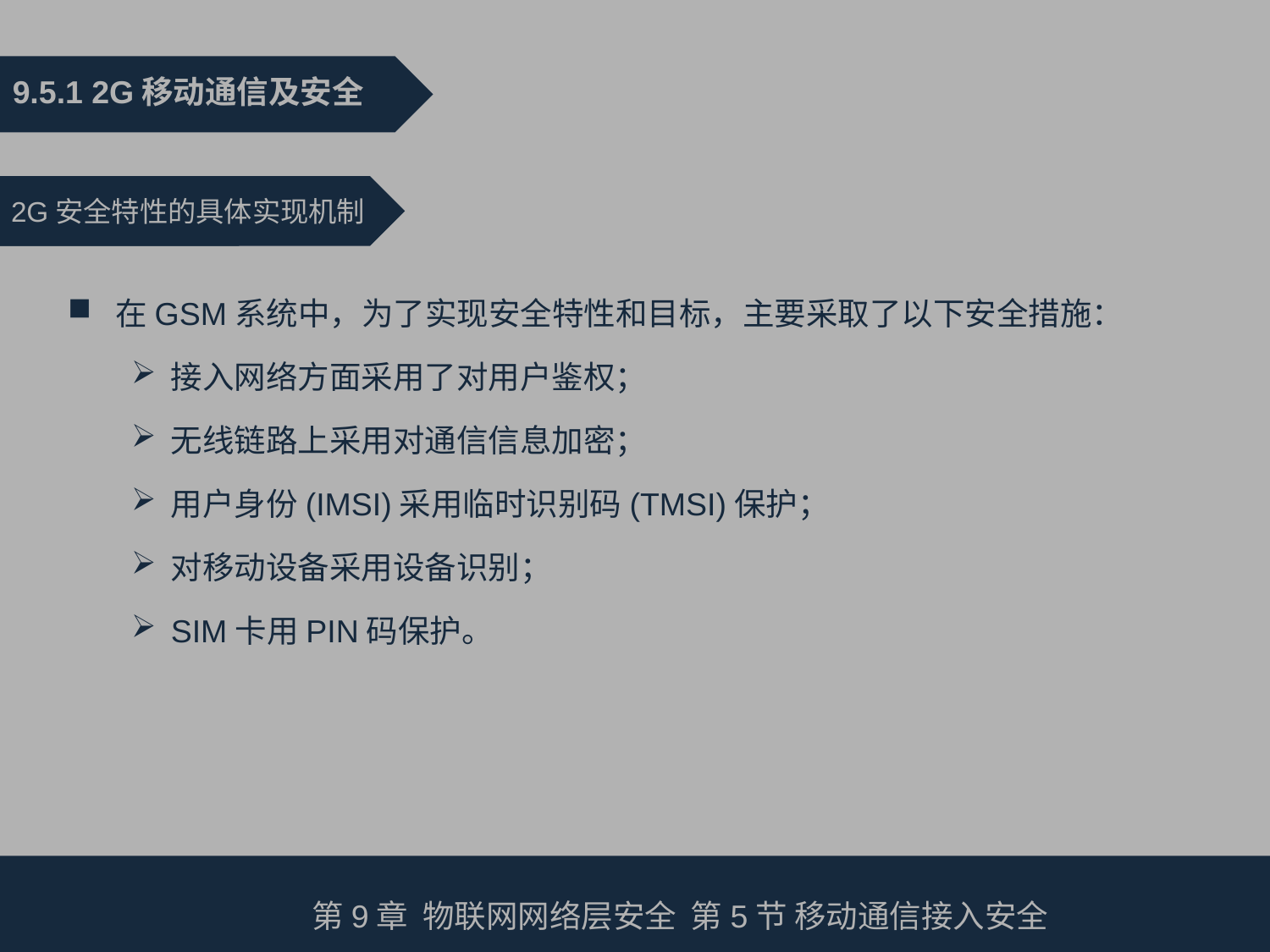

9.5.1 2G移动通信及安全
2G安全特性的具体实现机制
在GSM系统中，为了实现安全特性和目标，主要采取了以下安全措施：
接入网络方面采用了对用户鉴权；
无线链路上采用对通信信息加密；
用户身份(IMSI)采用临时识别码(TMSI)保护；
对移动设备采用设备识别；
SIM卡用PIN码保护。
第9章  物联网网络层安全  第5节 移动通信接入安全